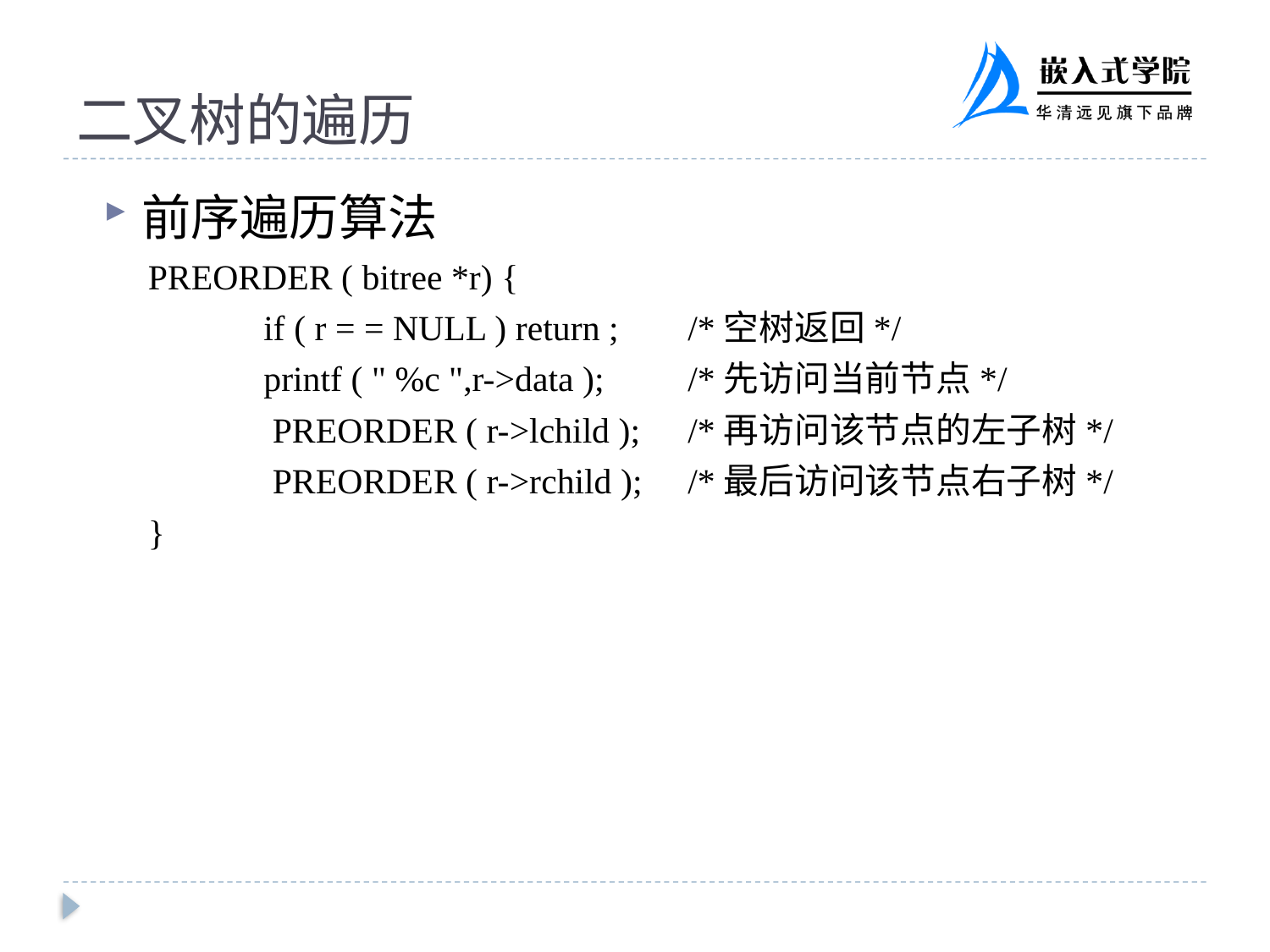

# 二叉树的遍历
前序遍历算法
PREORDER ( bitree *r) {
             if ( r = = NULL ) return ; 	/*空树返回*/
             printf ( " %c ",r->data ); 	/*先访问当前节点*/
              PREORDER ( r->lchild ); 	/*再访问该节点的左子树*/
              PREORDER ( r->rchild ); 	/*最后访问该节点右子树*/
}
136